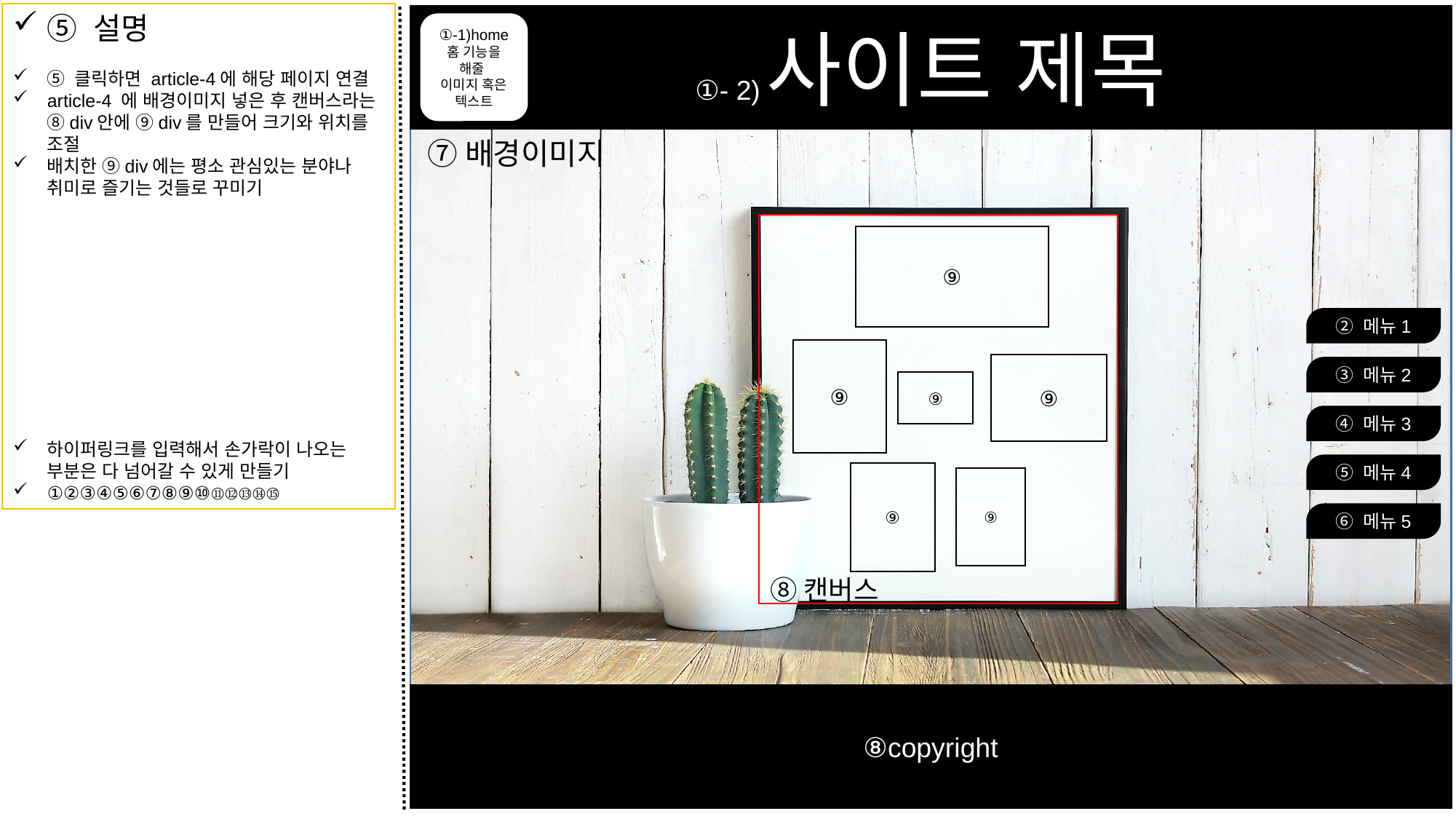

⑤ 설명

⑤ 클릭하면 article-4에 해당 페이지 연결
article-4 에 배경이미지 넣은 후 캔버스라는 ⑧div안에 ⑨div를 만들어 크기와 위치를 조절
배치한 ⑨div에는 평소 관심있는 분야나 취미로 즐기는 것들로 꾸미기

하이퍼링크를 입력해서 손가락이 나오는 부분은 다 넘어갈 수 있게 만들기
①②③④⑤⑥⑦⑧⑨⑩⑪⑫⑬⑭⑮
①- 2)사이트 제목
①-1)home
홈 기능을 해줄
이미지 혹은 텍스트
⑦배경이미지

⑧캔버스

⑨
② 메뉴1
③ 메뉴2
④ 메뉴3
⑤ 메뉴4
⑥ 메뉴5
⑨
⑨
⑨
⑨
⑨
⑧copyright